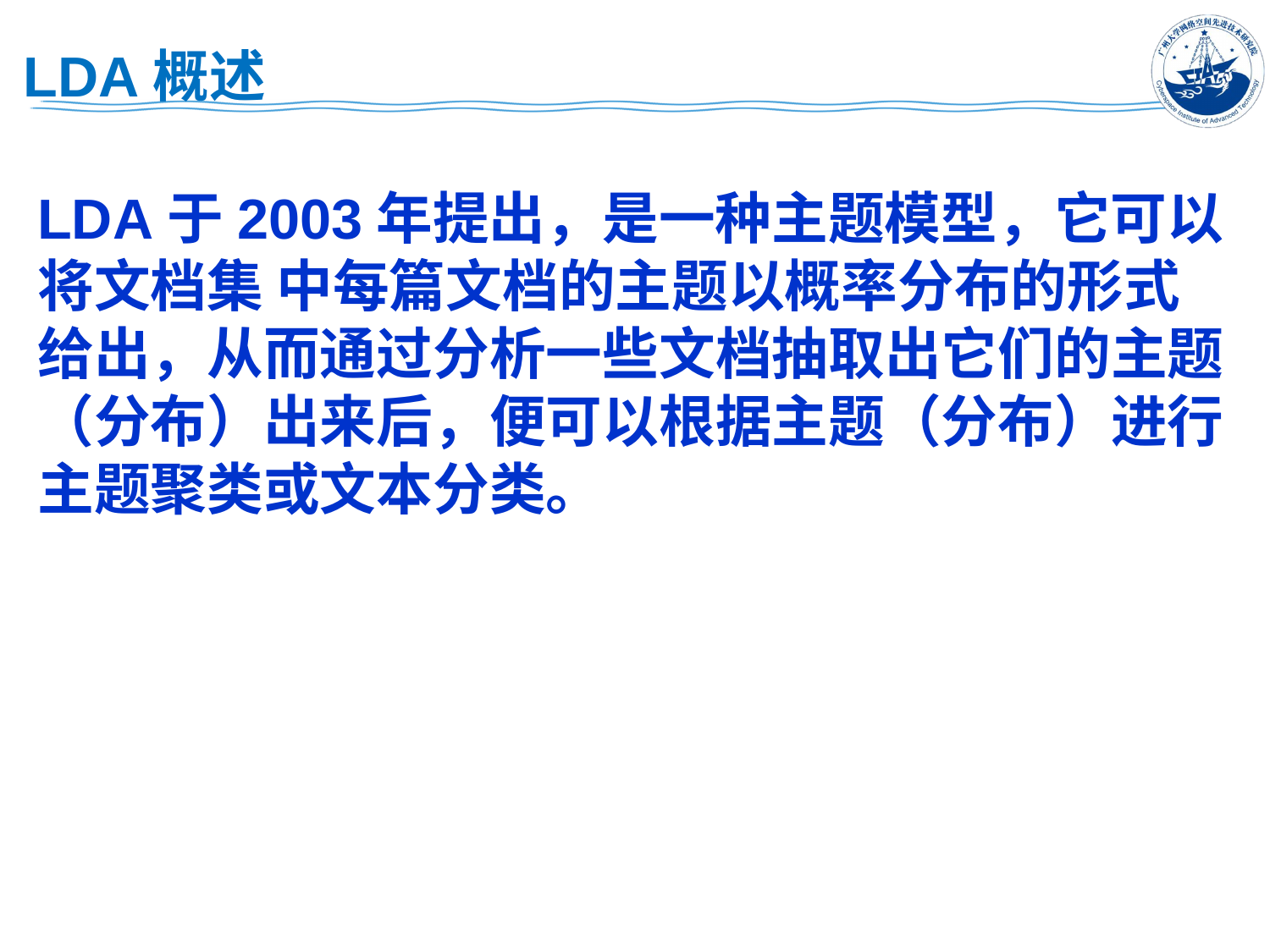

# LDA概述
LDA于2003年提出，是一种主题模型，它可以将文档集 中每篇文档的主题以概率分布的形式给出，从而通过分析一些文档抽取出它们的主题（分布）出来后，便可以根据主题（分布）进行主题聚类或文本分类。